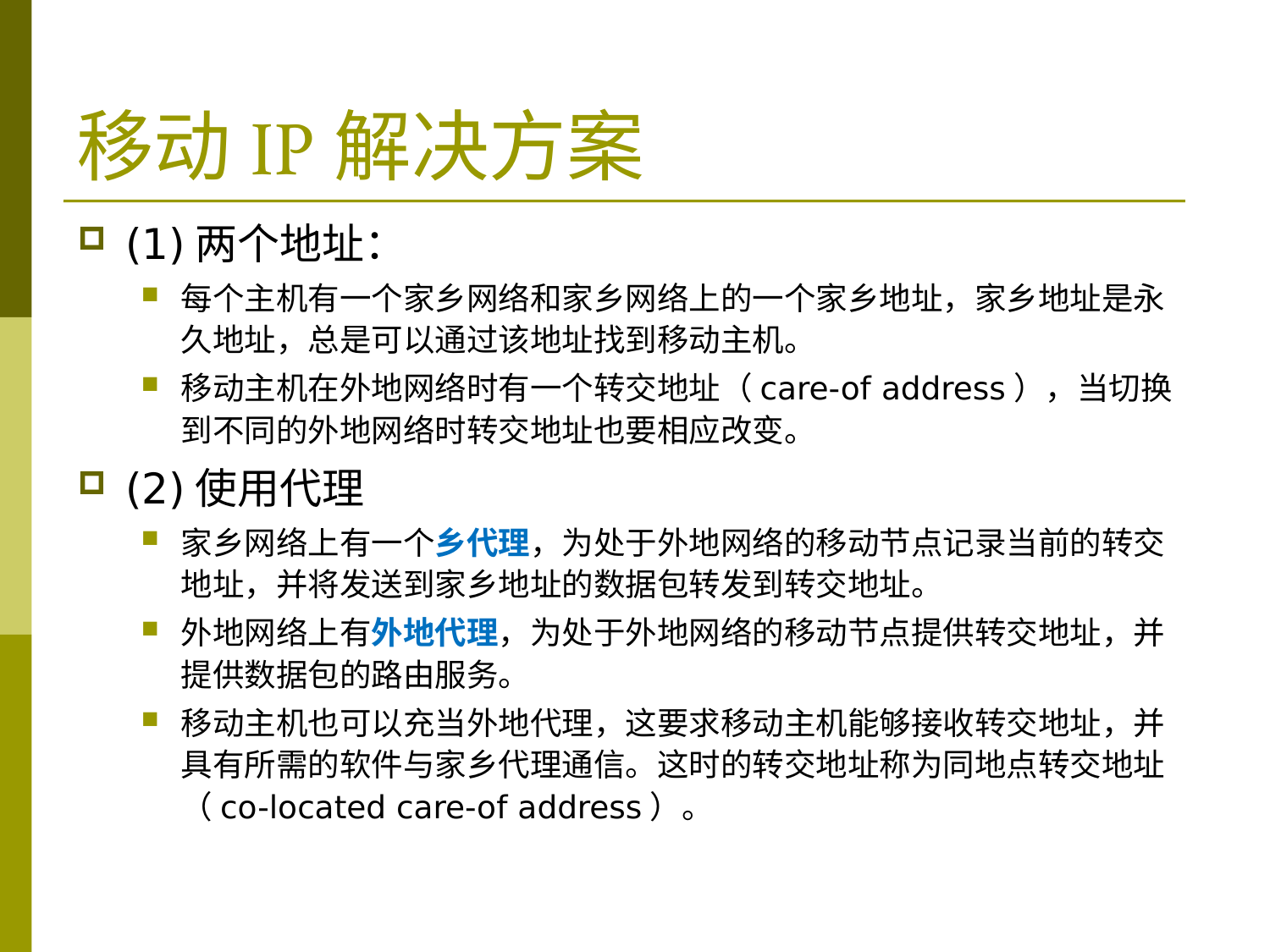

# 移动IP解决方案
(1)两个地址：
每个主机有一个家乡网络和家乡网络上的一个家乡地址，家乡地址是永久地址，总是可以通过该地址找到移动主机。
移动主机在外地网络时有一个转交地址（care-of address），当切换到不同的外地网络时转交地址也要相应改变。
(2)使用代理
家乡网络上有一个乡代理，为处于外地网络的移动节点记录当前的转交地址，并将发送到家乡地址的数据包转发到转交地址。
外地网络上有外地代理，为处于外地网络的移动节点提供转交地址，并提供数据包的路由服务。
移动主机也可以充当外地代理，这要求移动主机能够接收转交地址，并具有所需的软件与家乡代理通信。这时的转交地址称为同地点转交地址（co-located care-of address）。